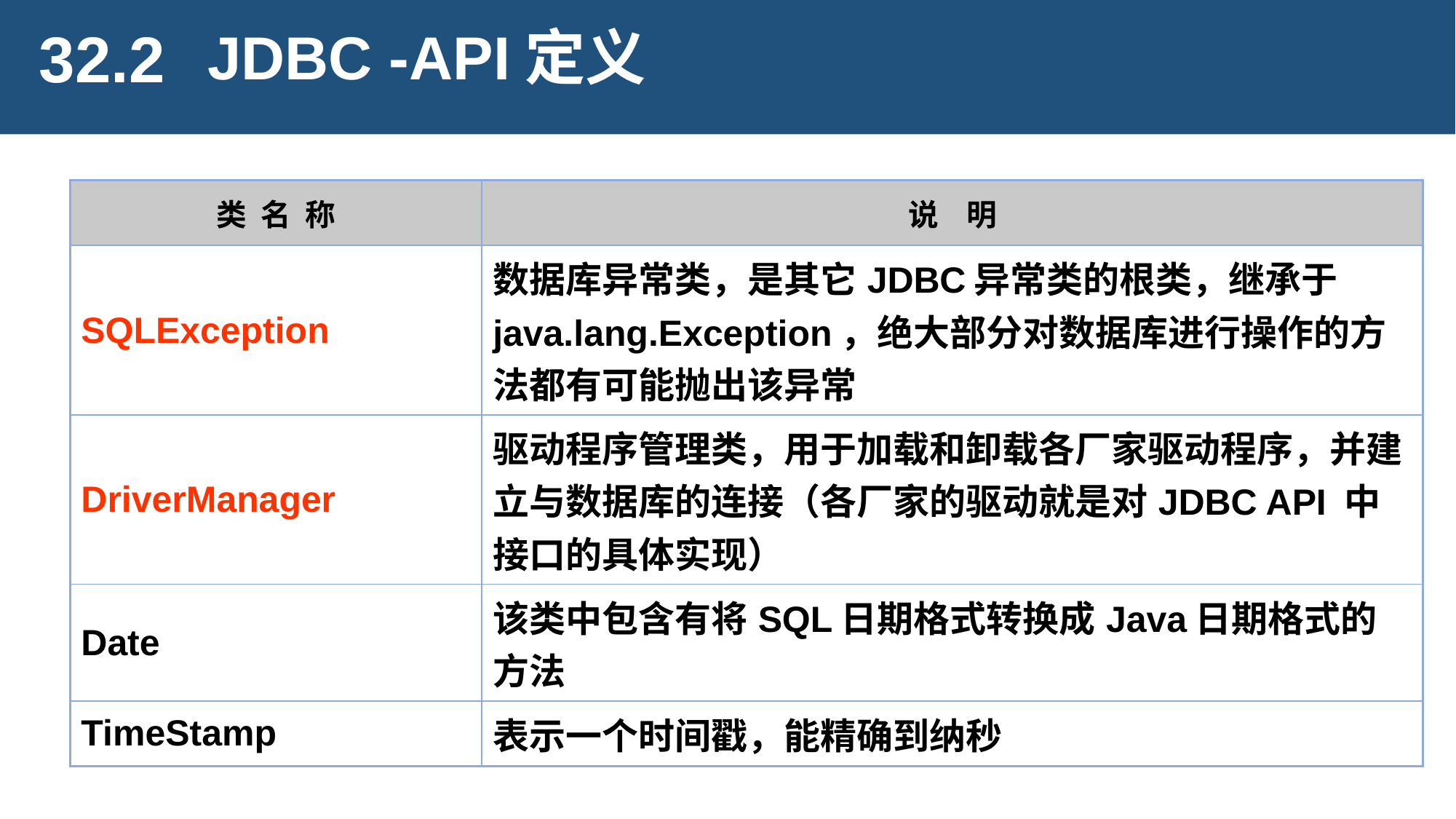

32.2
JDBC -API定义
| 类 名 称 | 说 明 |
| --- | --- |
| SQLException | 数据库异常类，是其它JDBC异常类的根类，继承于java.lang.Exception，绝大部分对数据库进行操作的方法都有可能抛出该异常 |
| DriverManager | 驱动程序管理类，用于加载和卸载各厂家驱动程序，并建立与数据库的连接（各厂家的驱动就是对JDBC API 中接口的具体实现） |
| Date | 该类中包含有将SQL日期格式转换成Java日期格式的方法 |
| TimeStamp | 表示一个时间戳，能精确到纳秒 |